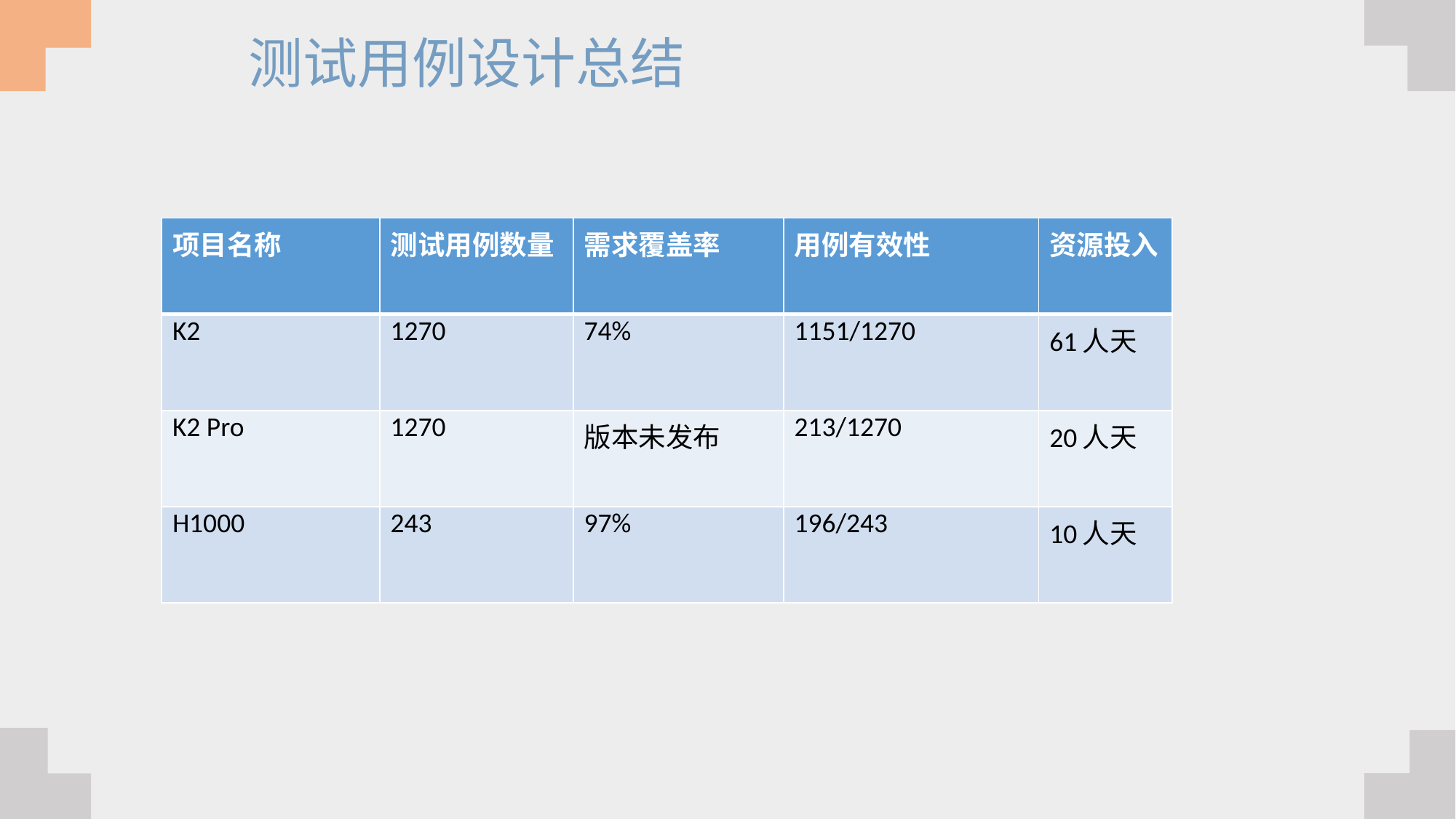

测试用例设计总结
| 项目名称 | 测试用例数量 | 需求覆盖率 | 用例有效性 | 资源投入 |
| --- | --- | --- | --- | --- |
| K2 | 1270 | 74% | 1151/1270 | 61人天 |
| K2 Pro | 1270 | 版本未发布 | 213/1270 | 20人天 |
| H1000 | 243 | 97% | 196/243 | 10人天 |